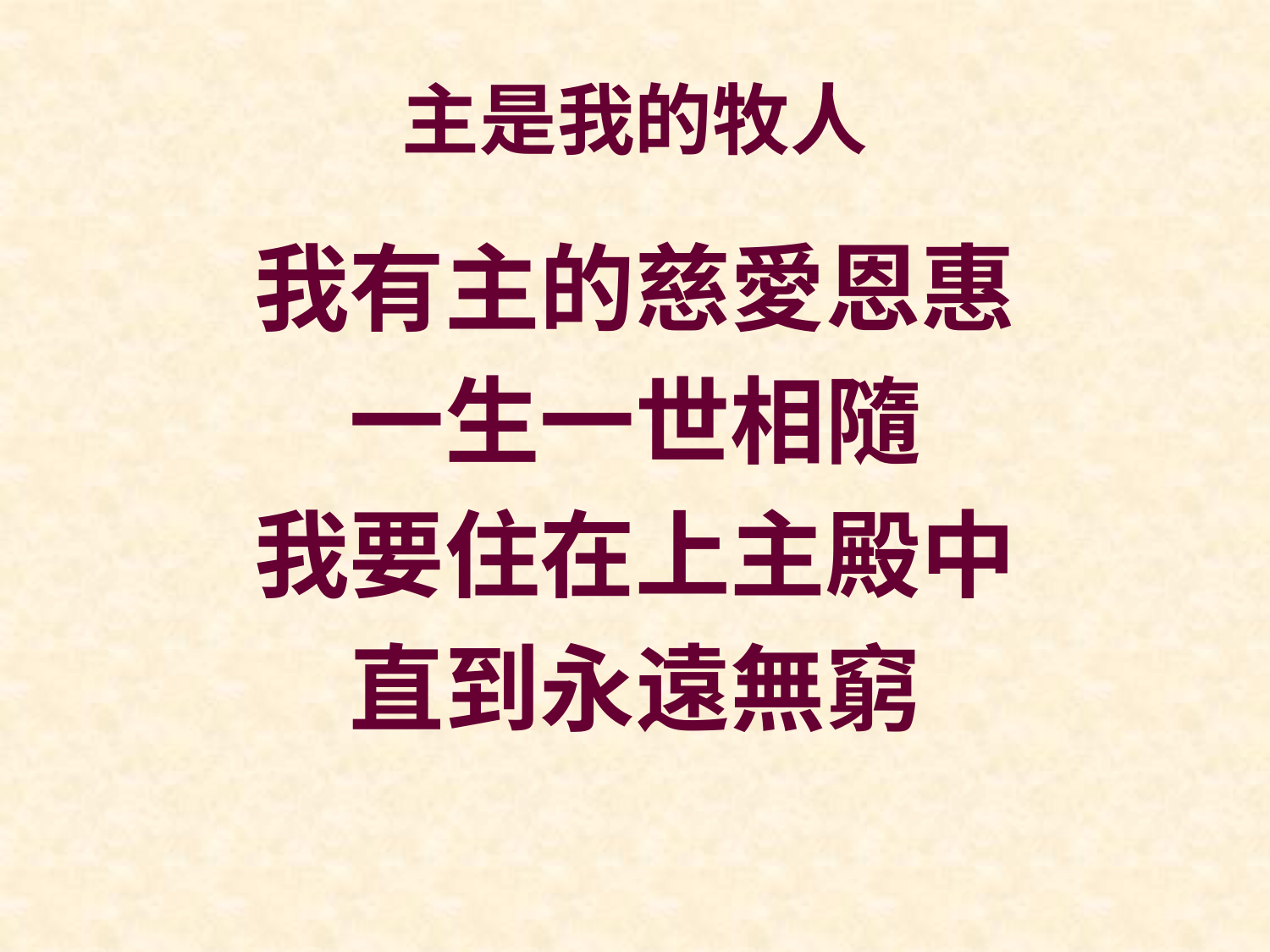

# 主是我的牧人
我有主的慈愛恩惠
一生一世相隨
我要住在上主殿中
直到永遠無窮